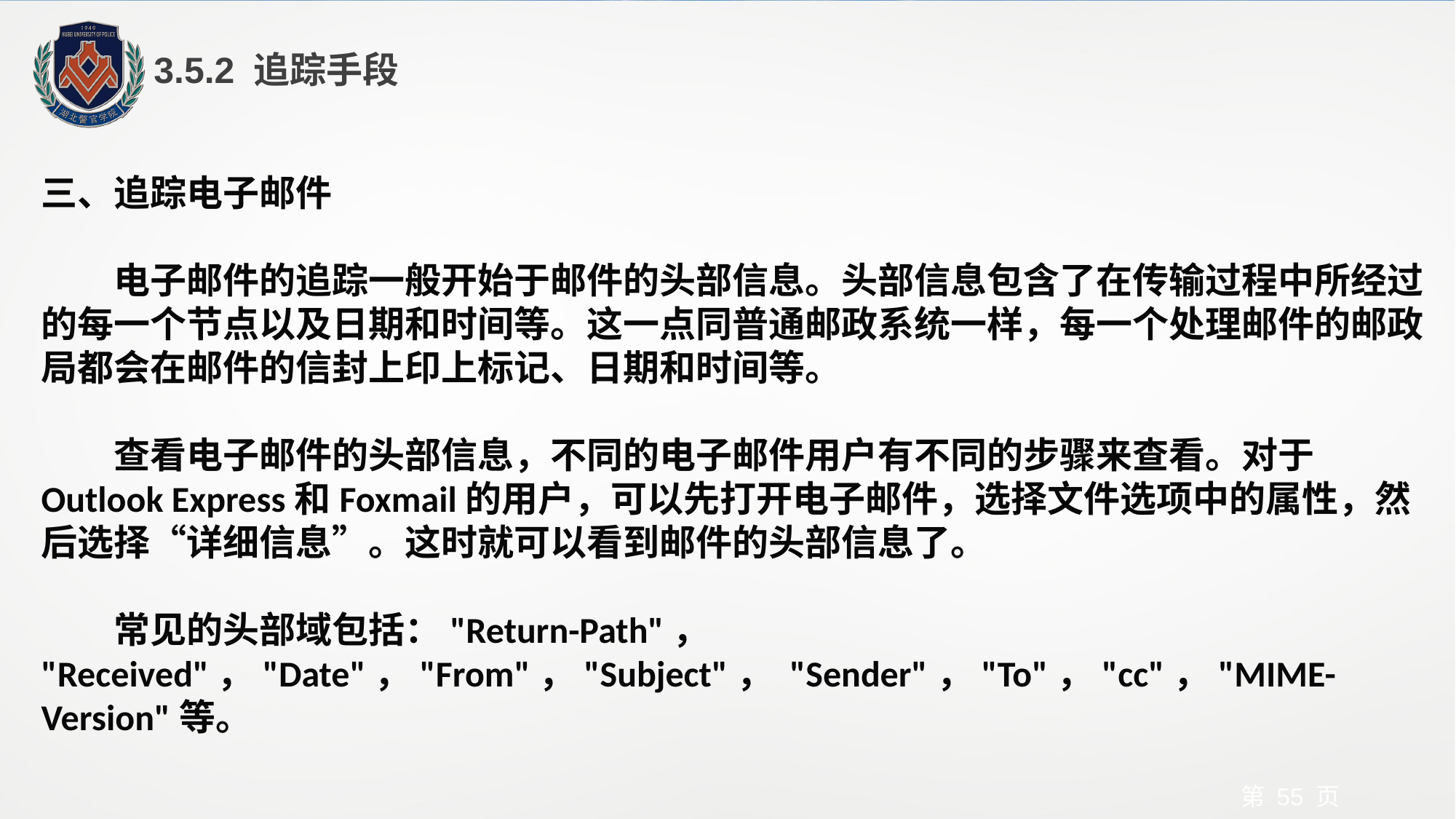

3.5.2 追踪手段
三、追踪电子邮件

　　电子邮件的追踪一般开始于邮件的头部信息。头部信息包含了在传输过程中所经过的每一个节点以及日期和时间等。这一点同普通邮政系统一样，每一个处理邮件的邮政局都会在邮件的信封上印上标记、日期和时间等。

　　查看电子邮件的头部信息，不同的电子邮件用户有不同的步骤来查看。对于Outlook Express和Foxmail的用户，可以先打开电子邮件，选择文件选项中的属性，然后选择“详细信息”。这时就可以看到邮件的头部信息了。

　　常见的头部域包括："Return-Path"， "Received"，"Date"，"From"，"Subject"， "Sender"，"To"，"cc"，"MIME-Version"等。